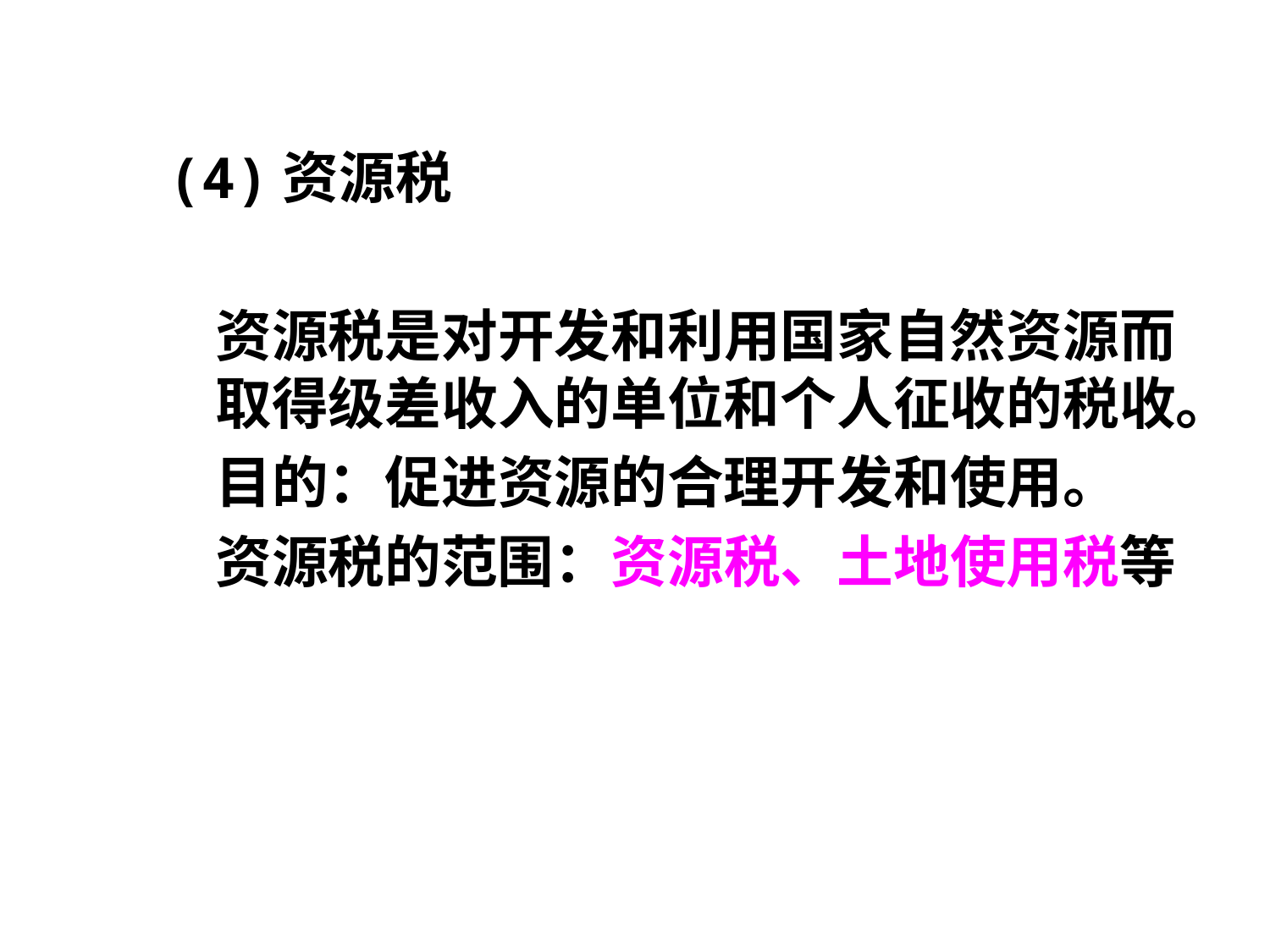

(4)资源税

	资源税是对开发和利用国家自然资源而取得级差收入的单位和个人征收的税收。
	目的：促进资源的合理开发和使用。
	资源税的范围：资源税、土地使用税等